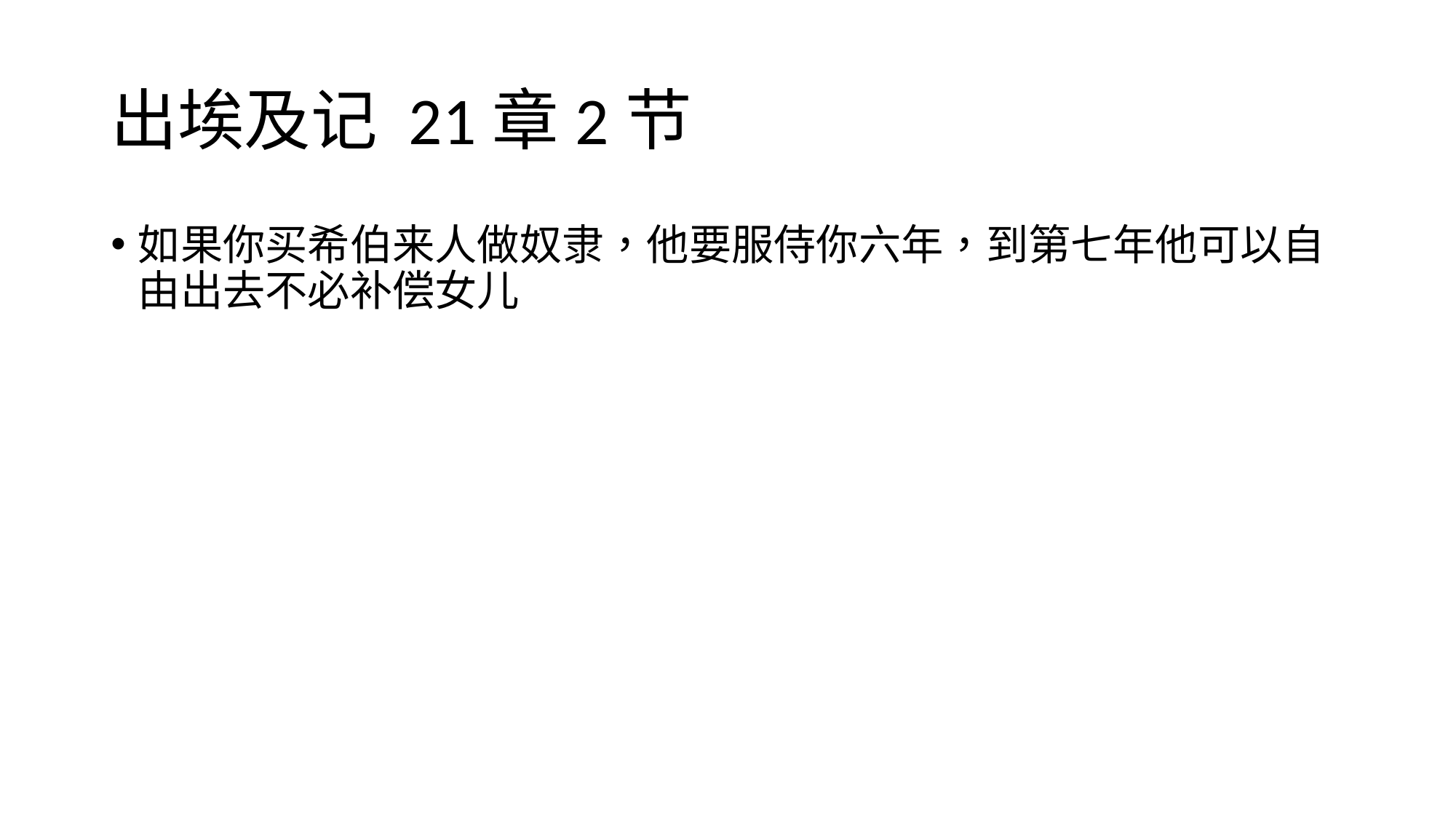

# 出埃及记 21章2节
如果你买希伯来人做奴隶，他要服侍你六年，到第七年他可以自由出去不必补偿女儿